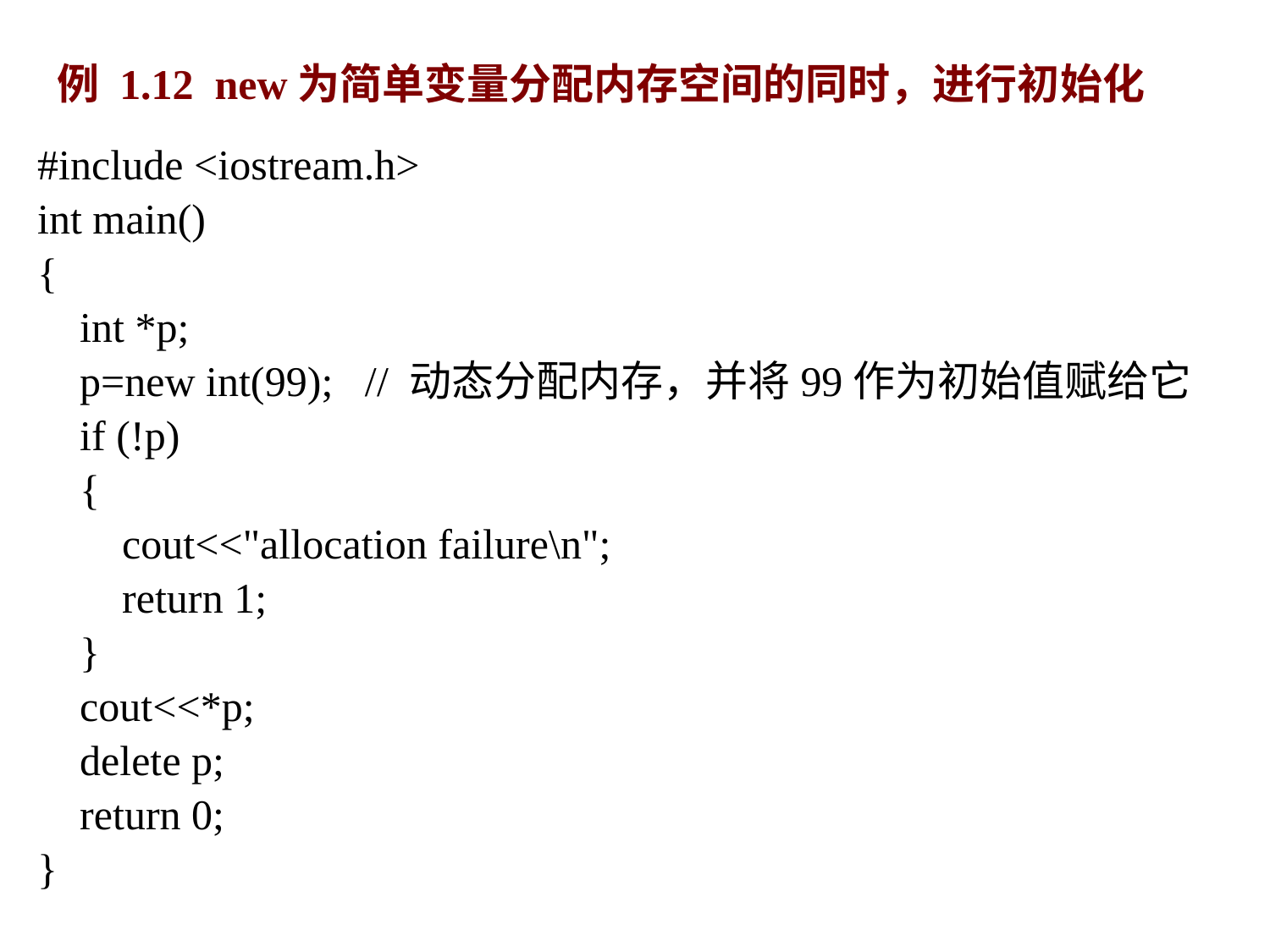

例 1.12  new为简单变量分配内存空间的同时，进行初始化
#include <iostream.h>
int main()
{
    int *p;
    p=new int(99);   // 动态分配内存，并将99作为初始值赋给它
    if (!p)
    {
        cout<<"allocation failure\n";
        return 1;
    }
    cout<<*p;
    delete p;
    return 0;
}